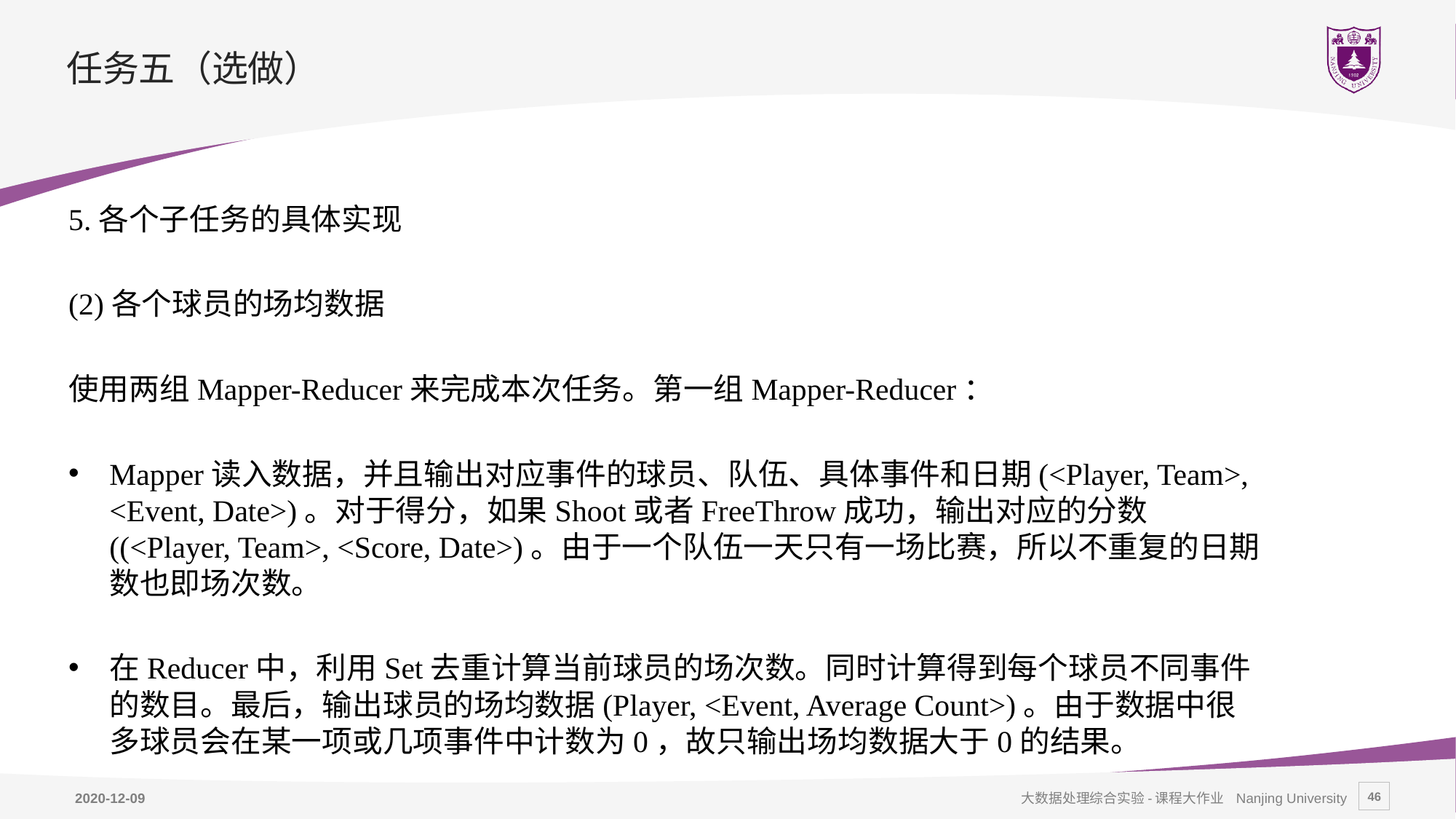

# 任务五（选做）
5.各个子任务的具体实现

(2)各个球员的场均数据

使用两组Mapper-Reducer来完成本次任务。第一组Mapper-Reducer：

Mapper读入数据，并且输出对应事件的球员、队伍、具体事件和日期(<Player, Team>, <Event, Date>)。对于得分，如果Shoot或者FreeThrow成功，输出对应的分数((<Player, Team>, <Score, Date>)。由于一个队伍一天只有一场比赛，所以不重复的日期数也即场次数。

在Reducer中，利用Set去重计算当前球员的场次数。同时计算得到每个球员不同事件的数目。最后，输出球员的场均数据(Player, <Event, Average Count>)。由于数据中很多球员会在某一项或几项事件中计数为0，故只输出场均数据大于0的结果。